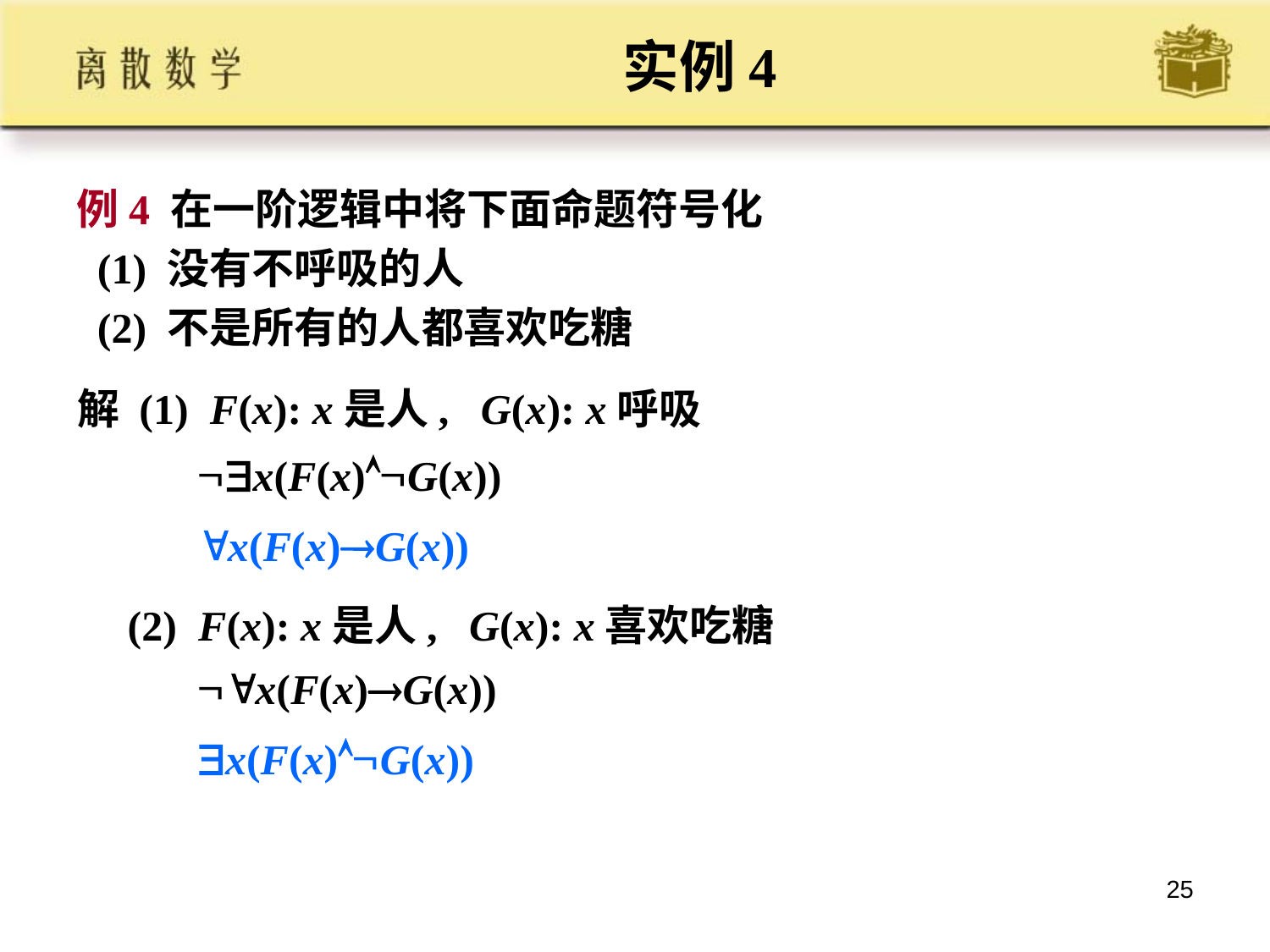

# 实例4
例4 在一阶逻辑中将下面命题符号化
  (1) 没有不呼吸的人
  (2) 不是所有的人都喜欢吃糖
解 (1)  F(x): x是人,   G(x): x呼吸
¬∃x(F(x)∧¬G(x))
∀x(F(x)→G(x))
(2)  F(x): x是人,   G(x): x喜欢吃糖
¬∀x(F(x)→G(x))
∃x(F(x)∧¬G(x))
25